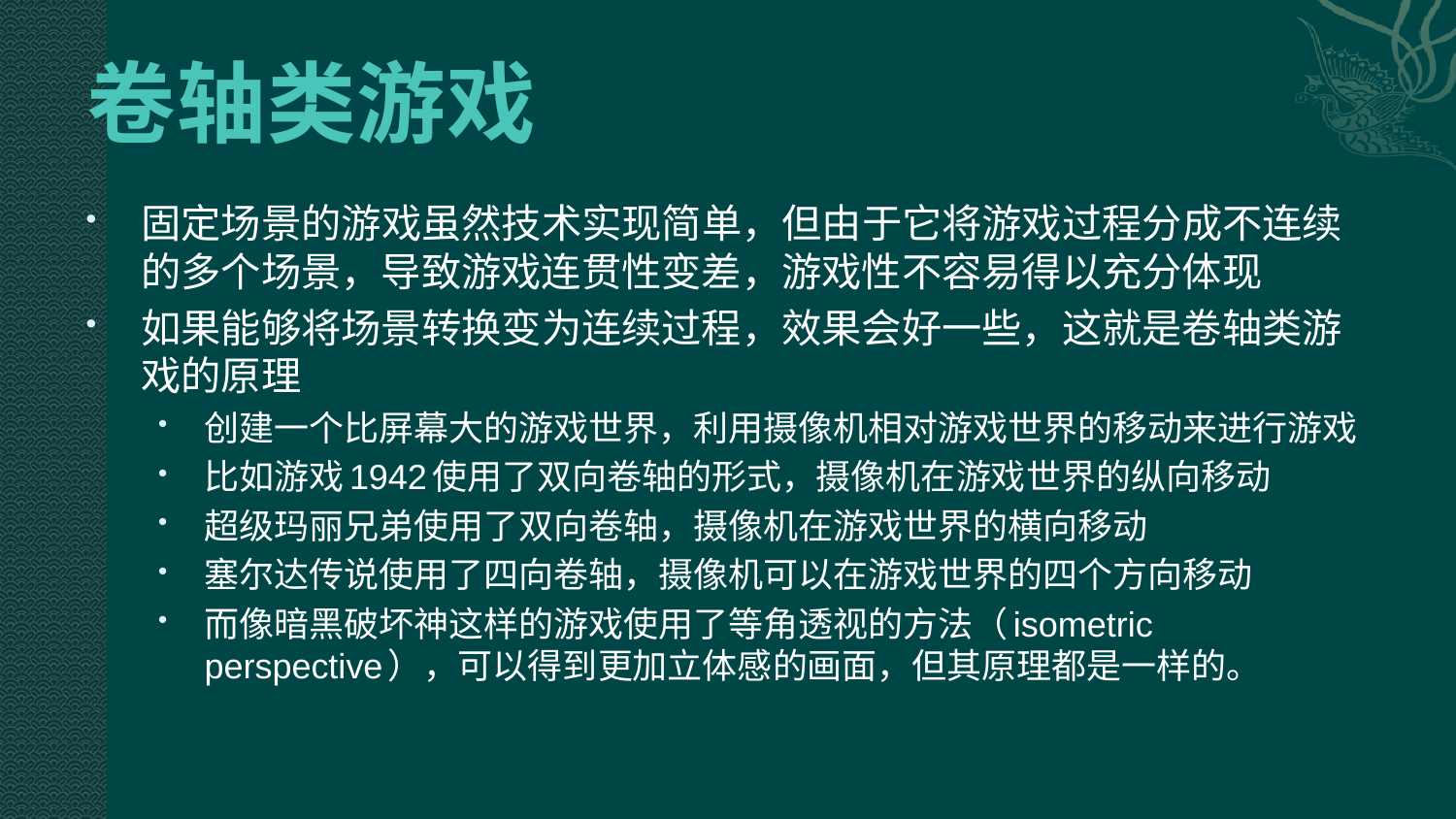

# 卷轴类游戏
固定场景的游戏虽然技术实现简单，但由于它将游戏过程分成不连续的多个场景，导致游戏连贯性变差，游戏性不容易得以充分体现
如果能够将场景转换变为连续过程，效果会好一些，这就是卷轴类游戏的原理
创建一个比屏幕大的游戏世界，利用摄像机相对游戏世界的移动来进行游戏
比如游戏1942使用了双向卷轴的形式，摄像机在游戏世界的纵向移动
超级玛丽兄弟使用了双向卷轴，摄像机在游戏世界的横向移动
塞尔达传说使用了四向卷轴，摄像机可以在游戏世界的四个方向移动
而像暗黑破坏神这样的游戏使用了等角透视的方法（isometric perspective），可以得到更加立体感的画面，但其原理都是一样的。